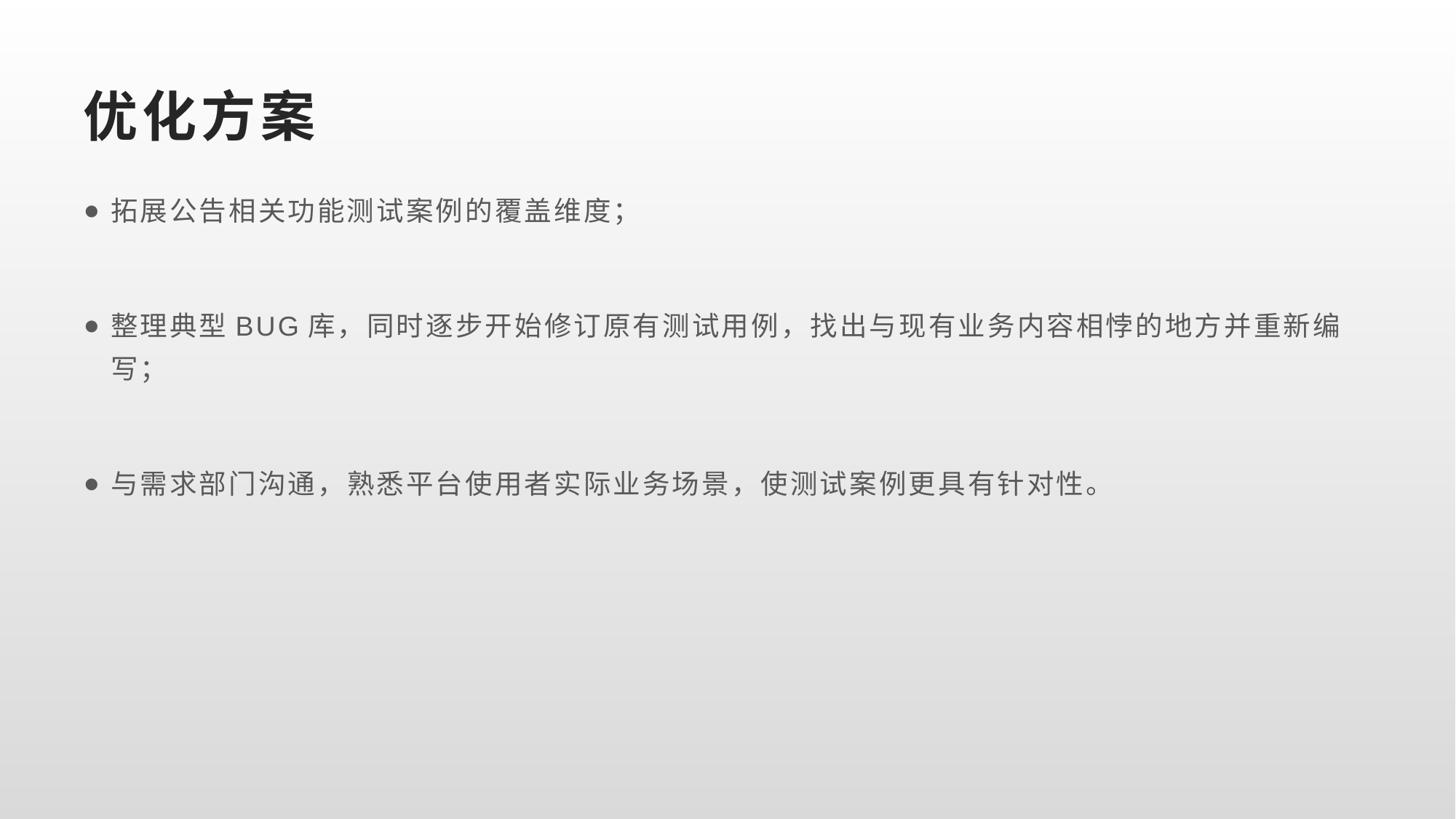

# 优化方案
拓展公告相关功能测试案例的覆盖维度；

整理典型BUG库，同时逐步开始修订原有测试用例，找出与现有业务内容相悖的地方并重新编写；

与需求部门沟通，熟悉平台使用者实际业务场景，使测试案例更具有针对性。